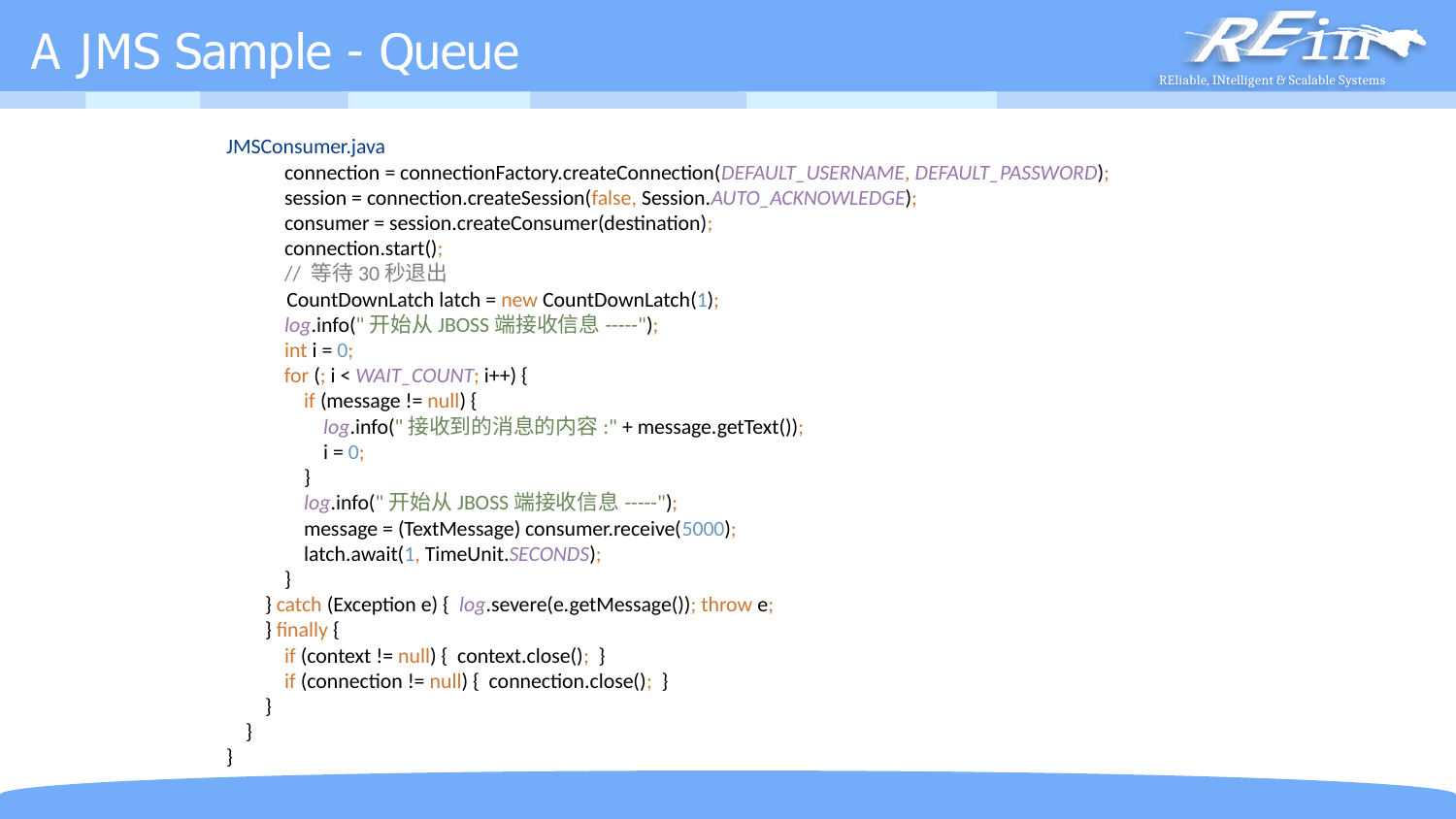

# A JMS Sample - Queue
JMSConsumer.java
            connection = connectionFactory.createConnection(DEFAULT_USERNAME, DEFAULT_PASSWORD);
            session = connection.createSession(false, Session.AUTO_ACKNOWLEDGE);
            consumer = session.createConsumer(destination);
            connection.start();
            // 等待30秒退出
            CountDownLatch latch = new CountDownLatch(1);
            log.info("开始从JBOSS端接收信息-----");
            int i = 0;
            for (; i < WAIT_COUNT; i++) {
                if (message != null) {
                    log.info("接收到的消息的内容:" + message.getText());
                    i = 0;
                }
                log.info("开始从JBOSS端接收信息-----");
                message = (TextMessage) consumer.receive(5000);
                latch.await(1, TimeUnit.SECONDS);
            }
        } catch (Exception e) {  log.severe(e.getMessage()); throw e;
        } finally {
            if (context != null) {  context.close();  }
            if (connection != null) {  connection.close();  }
        }
    }
}
36